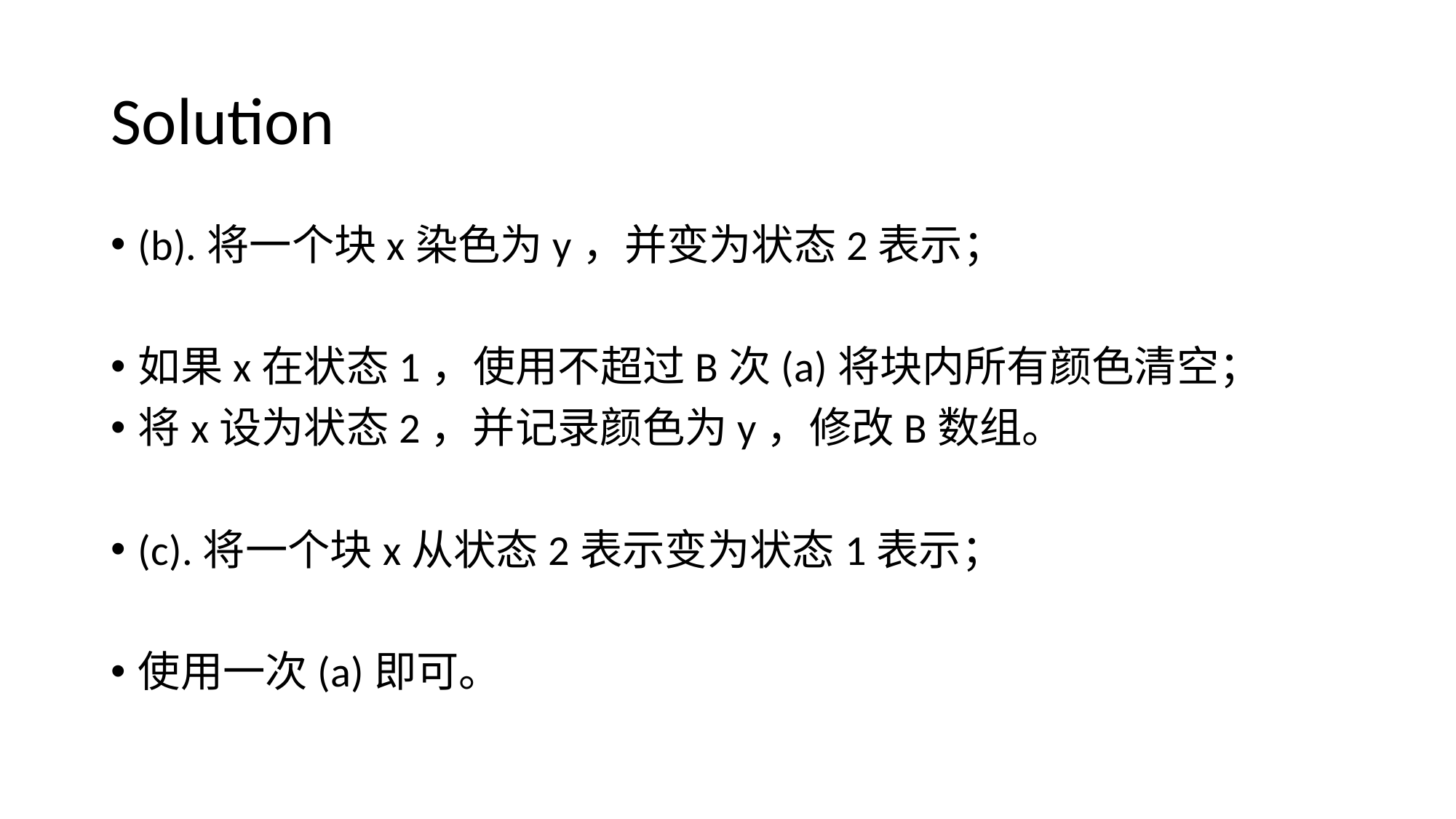

# Solution
(b).将一个块x染色为y，并变为状态2表示；

如果x在状态1，使用不超过B次(a)将块内所有颜色清空；
将x设为状态2，并记录颜色为y，修改B数组。

(c).将一个块x从状态2表示变为状态1表示；

使用一次(a)即可。